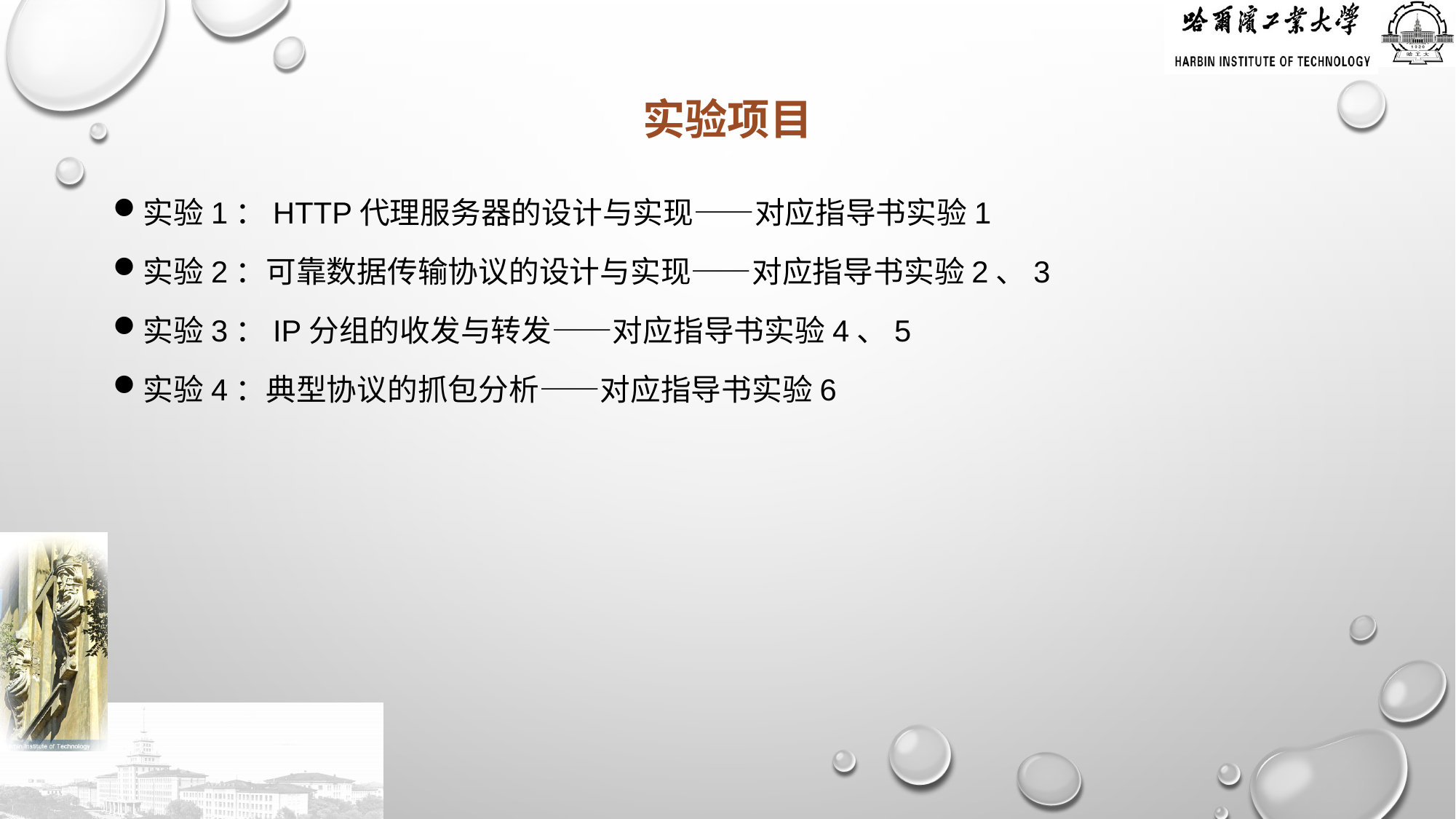

# 实验项目
实验1：HTTP代理服务器的设计与实现——对应指导书实验1
实验2：可靠数据传输协议的设计与实现——对应指导书实验2、3
实验3：IP分组的收发与转发——对应指导书实验4、5
实验4：典型协议的抓包分析——对应指导书实验6